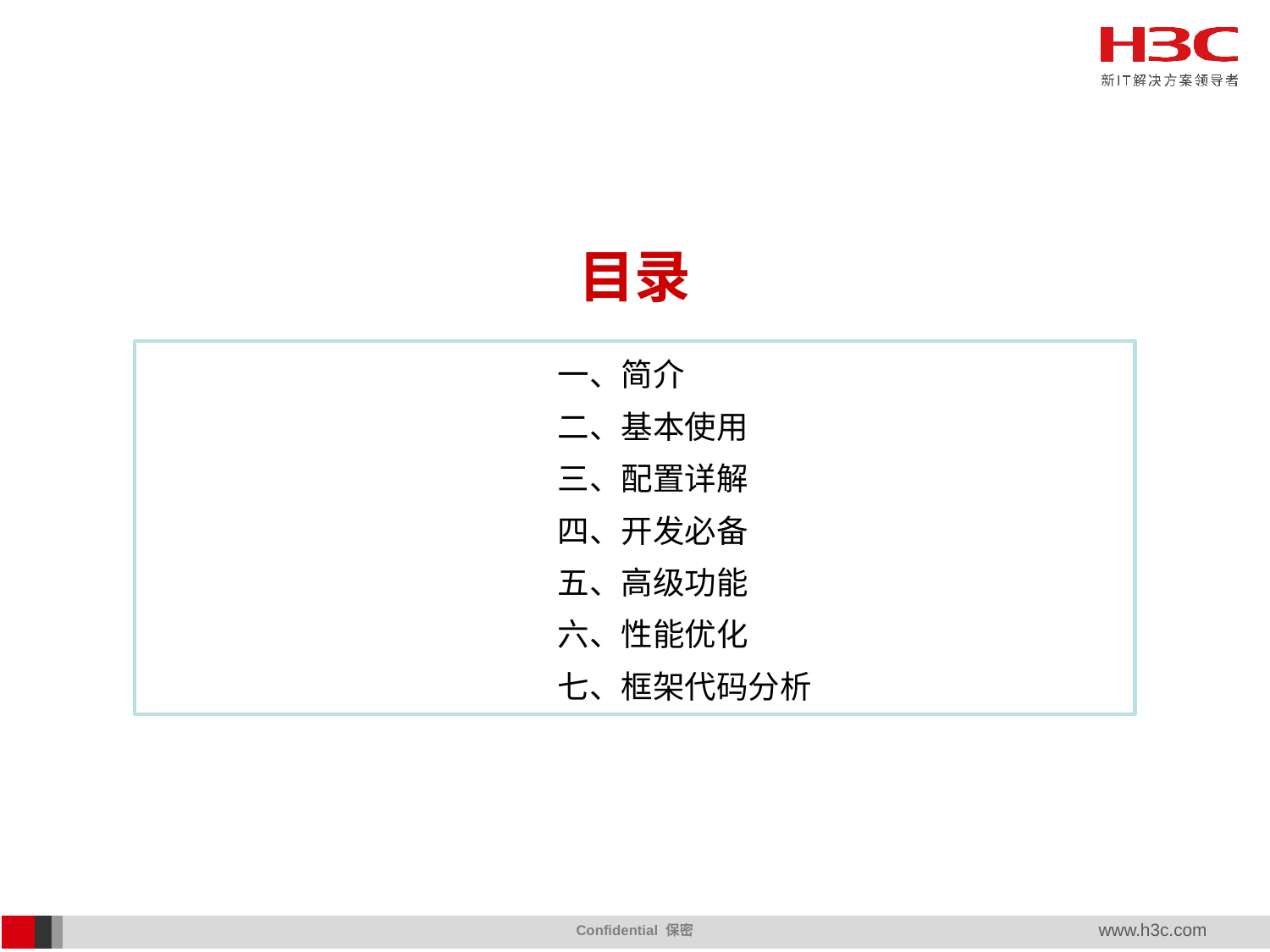

# 目录
   一、简介
   二、基本使用
   三、配置详解
   四、开发必备
   五、高级功能
   六、性能优化
   七、框架代码分析